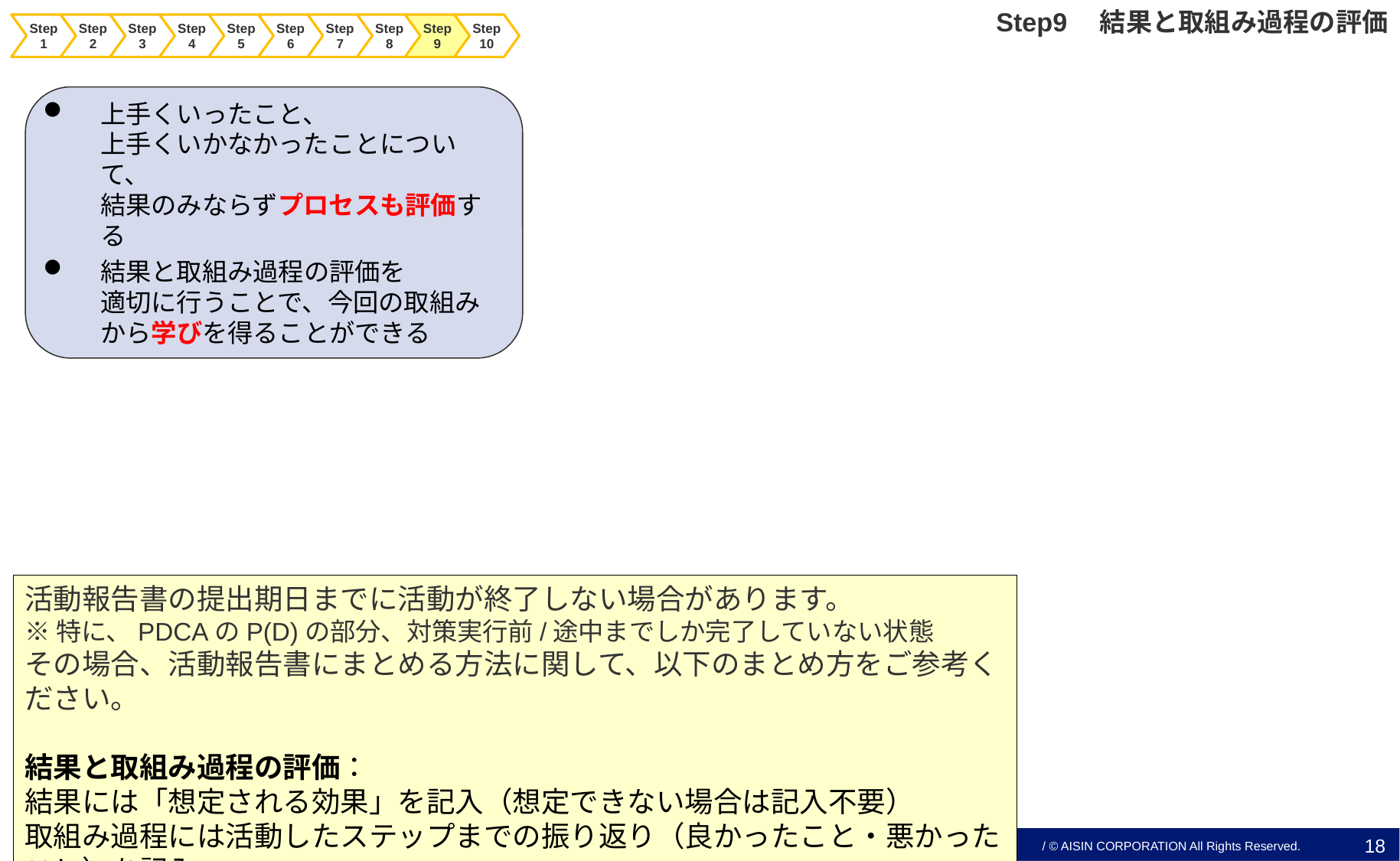

Step9　結果と取組み過程の評価
Step1
Step2
Step3
Step4
Step5
Step6
Step7
Step8
Step9
Step10
上手くいったこと、
上手くいかなかったことについて、
結果のみならずプロセスも評価する
結果と取組み過程の評価を
適切に行うことで、今回の取組み
から学びを得ることができる
活動報告書の提出期日までに活動が終了しない場合があります。
※特に、PDCAのP(D)の部分、対策実行前/途中までしか完了していない状態
その場合、活動報告書にまとめる方法に関して、以下のまとめ方をご参考ください。
結果と取組み過程の評価：
結果には「想定される効果」を記入（想定できない場合は記入不要）
取組み過程には活動したステップまでの振り返り（良かったこと・悪かったこと）を記入